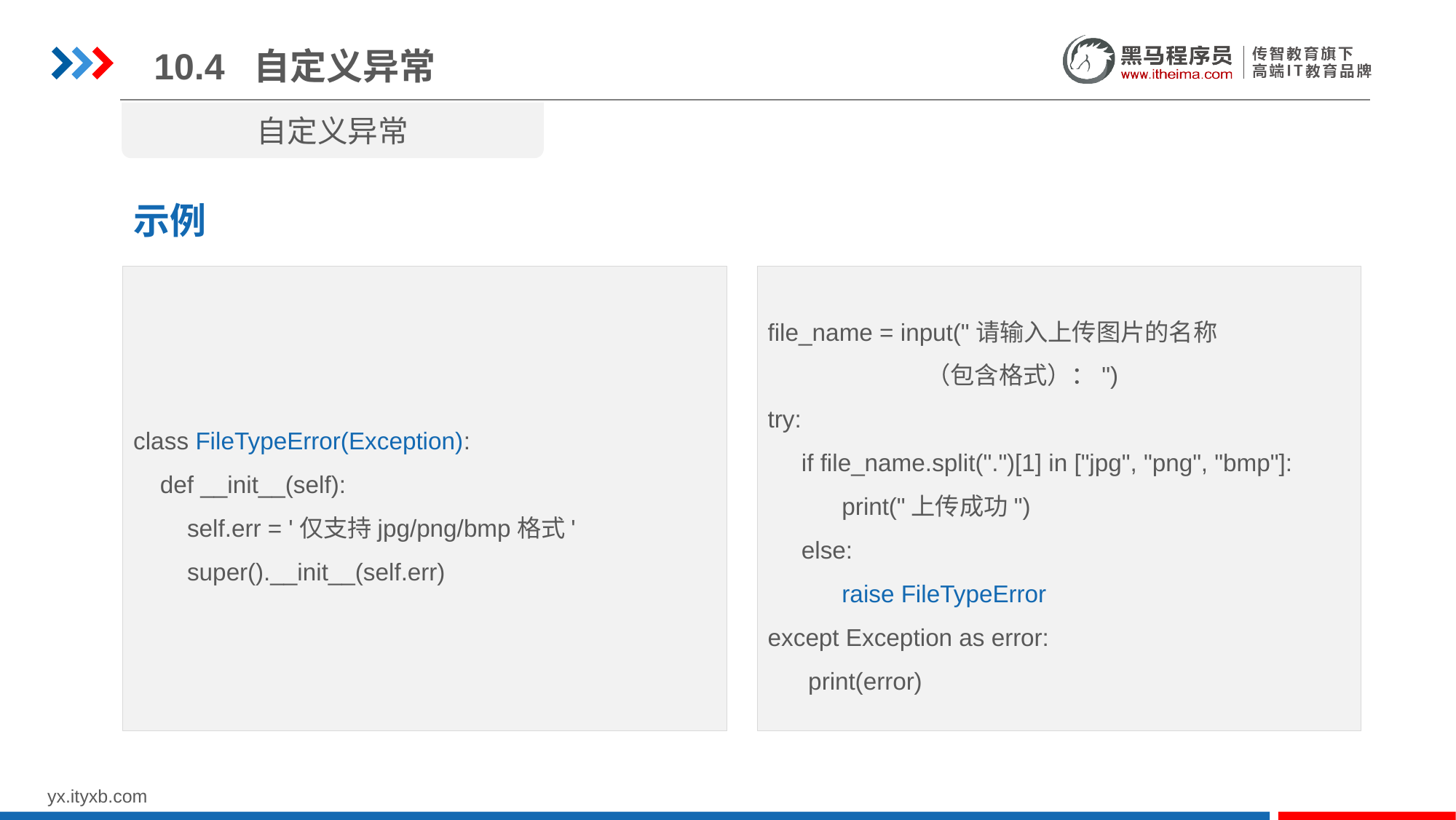

10.4  自定义异常

自定义异常
示例
class FileTypeError(Exception):
    def __init__(self):
        self.err = '仅支持jpg/png/bmp格式'
        super().__init__(self.err)
txt_file.txt文件的内容
file_name = input("请输入上传图片的名称
                            （包含格式）：")
try:
     if file_name.split(".")[1] in ["jpg", "png", "bmp"]:
           print("上传成功")
     else:
           raise FileTypeError
except Exception as error:
      print(error)